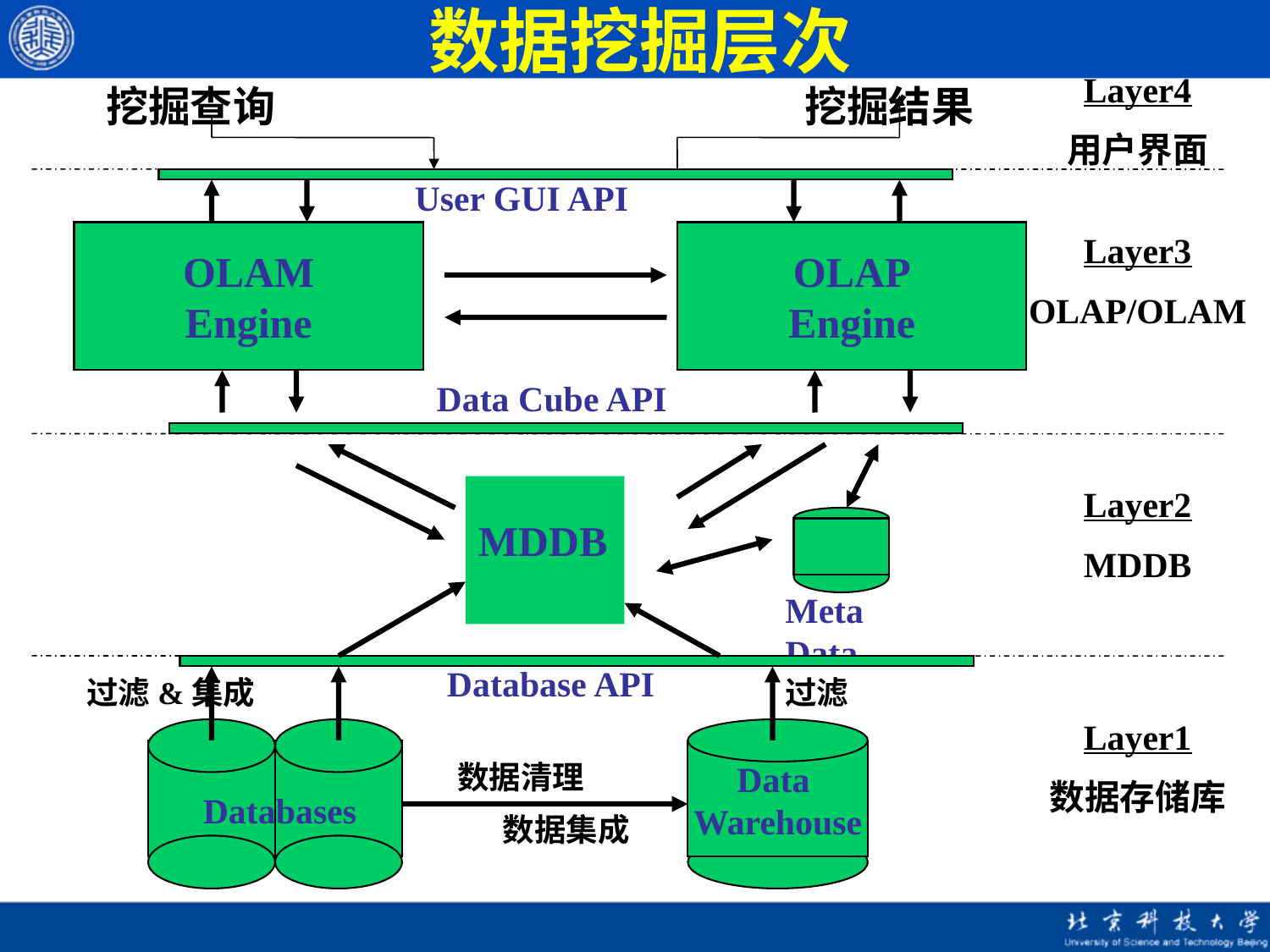

# 数据挖掘层次
Layer4
用户界面
挖掘查询
挖掘结果

User GUI API

OLAM
Engine
OLAP
Engine
Layer3
OLAP/OLAM

Data Cube API

Layer2
MDDB
MDDB

Meta Data

Database API
过滤&集成

过滤
Layer1
数据存储库

数据清理
Data
Warehouse
Databases

数据集成